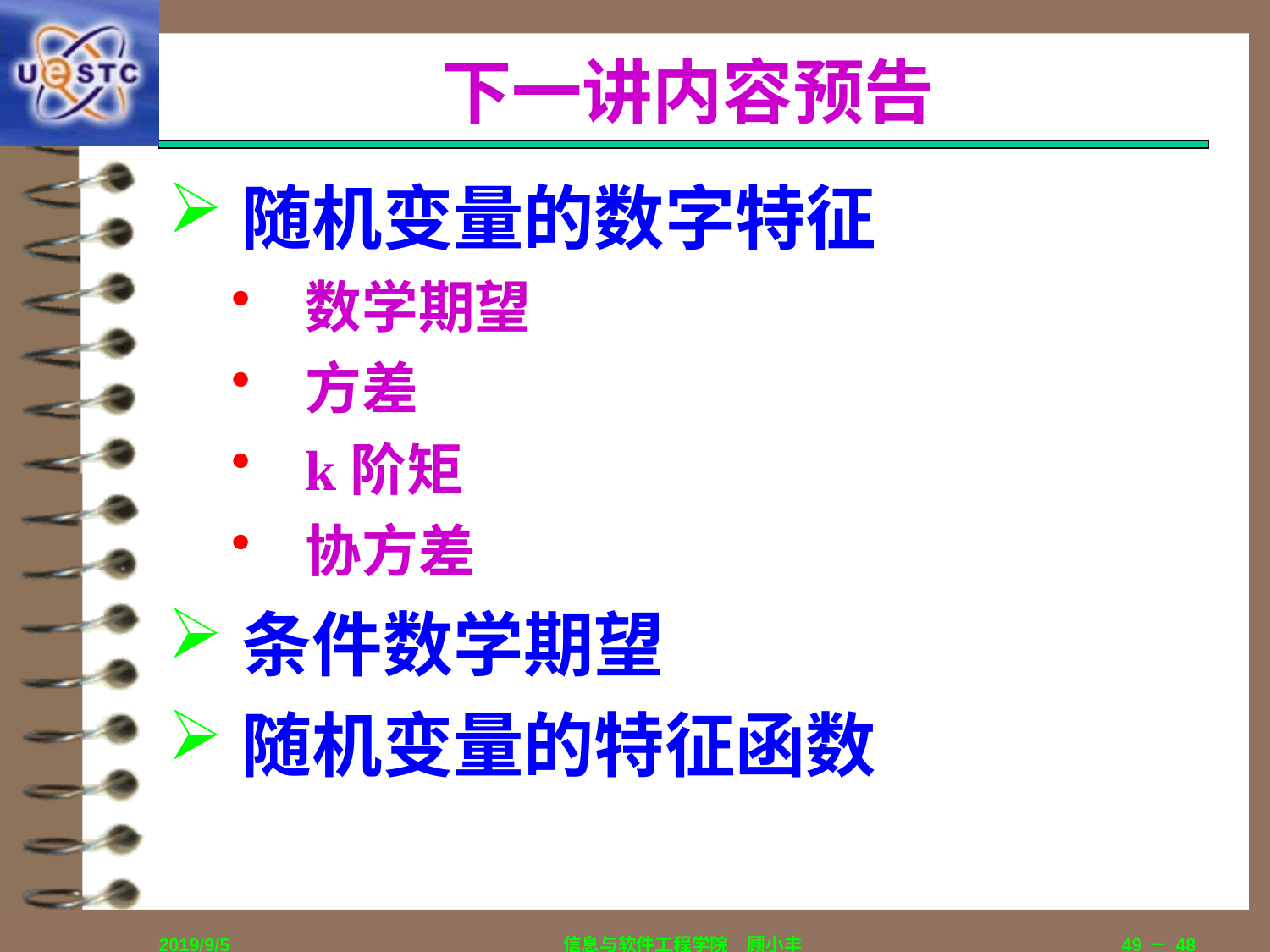

# 下一讲内容预告
随机变量的数字特征
数学期望
方差
k阶矩
协方差
条件数学期望
随机变量的特征函数
2019/9/5
信息与软件工程学院　顾小丰
49－48